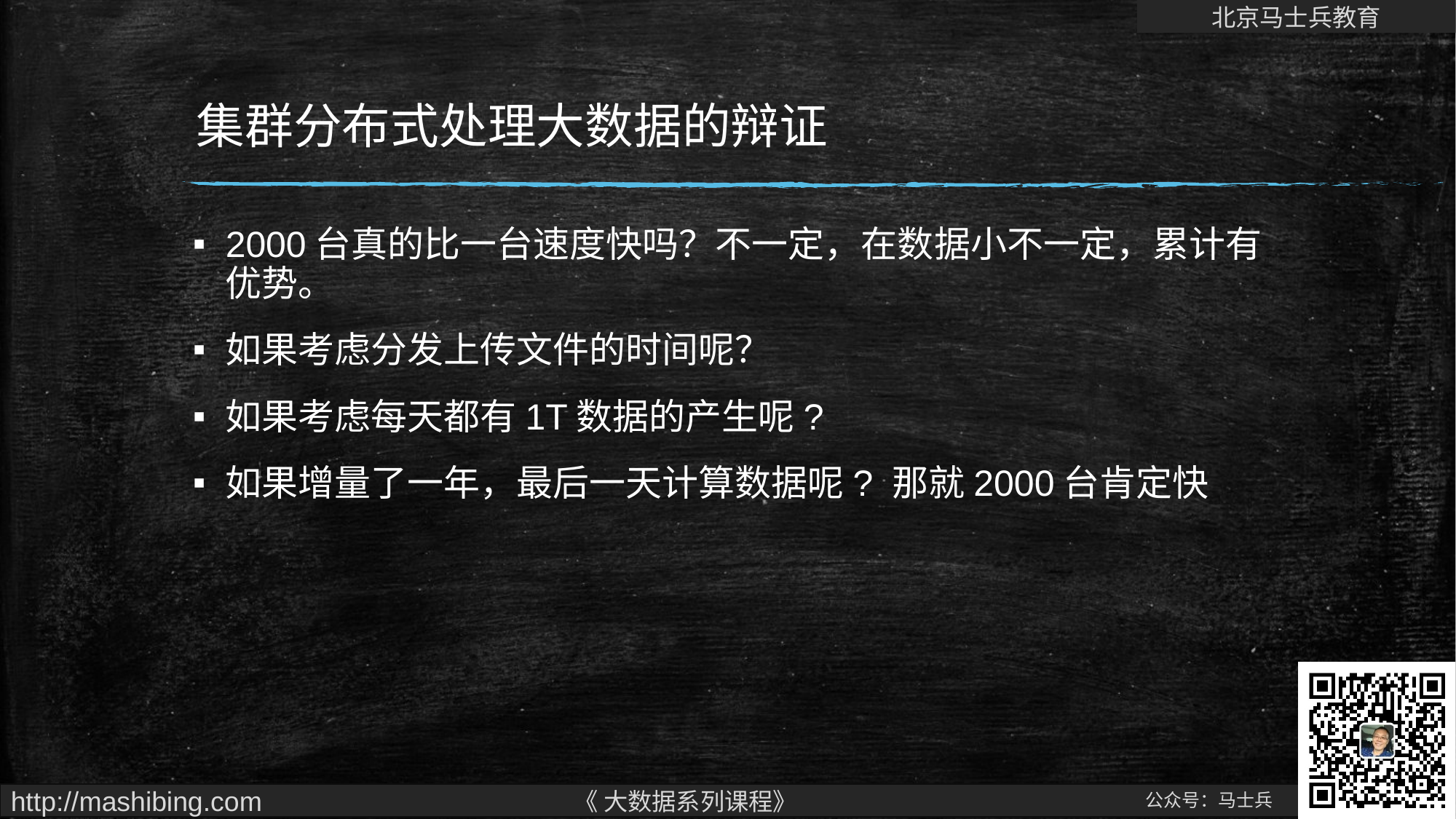

# 集群分布式处理大数据的辩证
2000台真的比一台速度快吗？不一定，在数据小不一定，累计有优势。
如果考虑分发上传文件的时间呢？
如果考虑每天都有1T数据的产生呢?
如果增量了一年，最后一天计算数据呢? 那就2000台肯定快